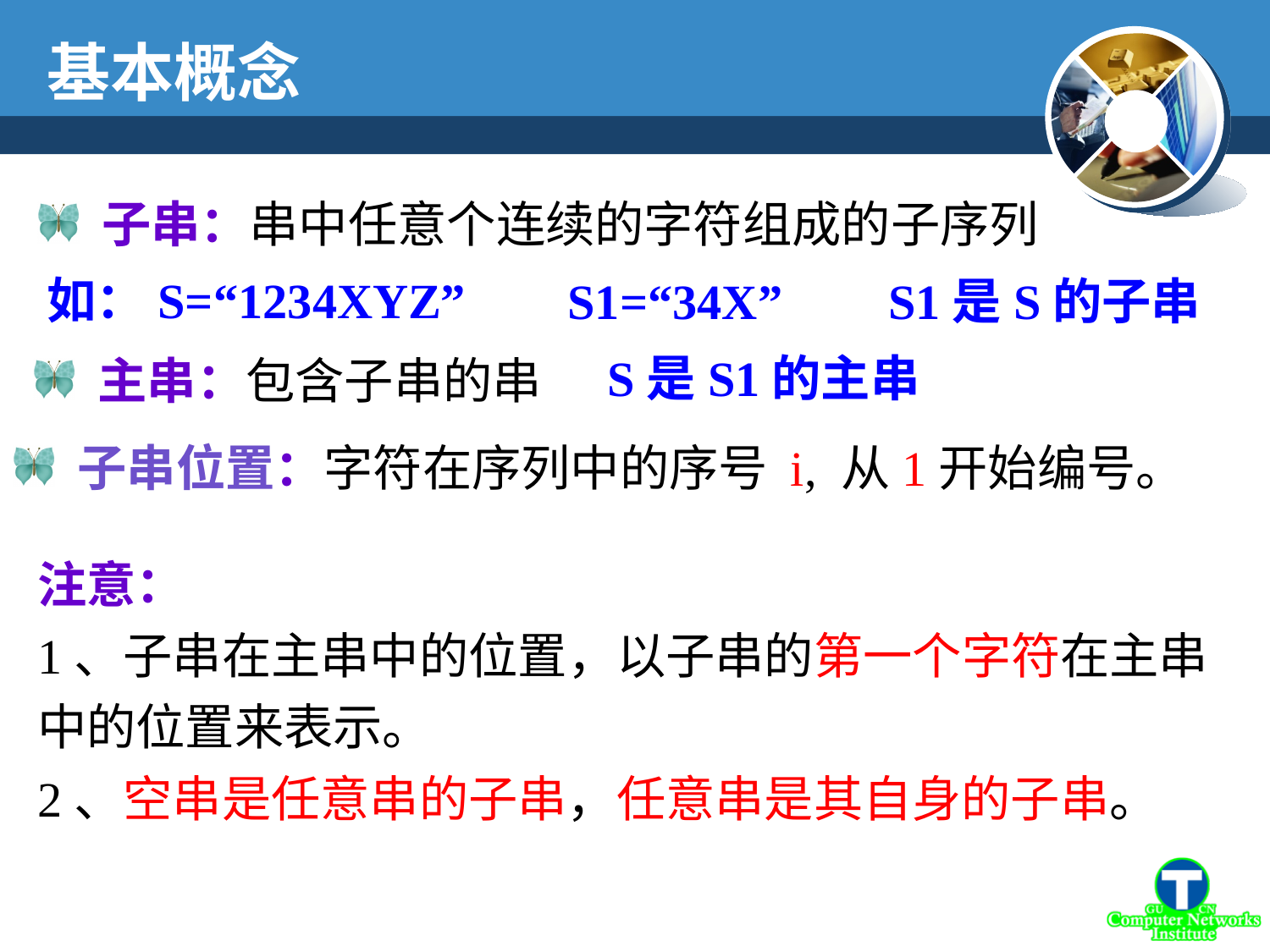

基本概念
 子串：串中任意个连续的字符组成的子序列
如：S=“1234XYZ”
S1=“34X”
S1是S的子串
S是S1的主串
 主串：包含子串的串
 子串位置：字符在序列中的序号 i, 从1开始编号。
注意：
1、子串在主串中的位置，以子串的第一个字符在主串中的位置来表示。
2、空串是任意串的子串，任意串是其自身的子串。